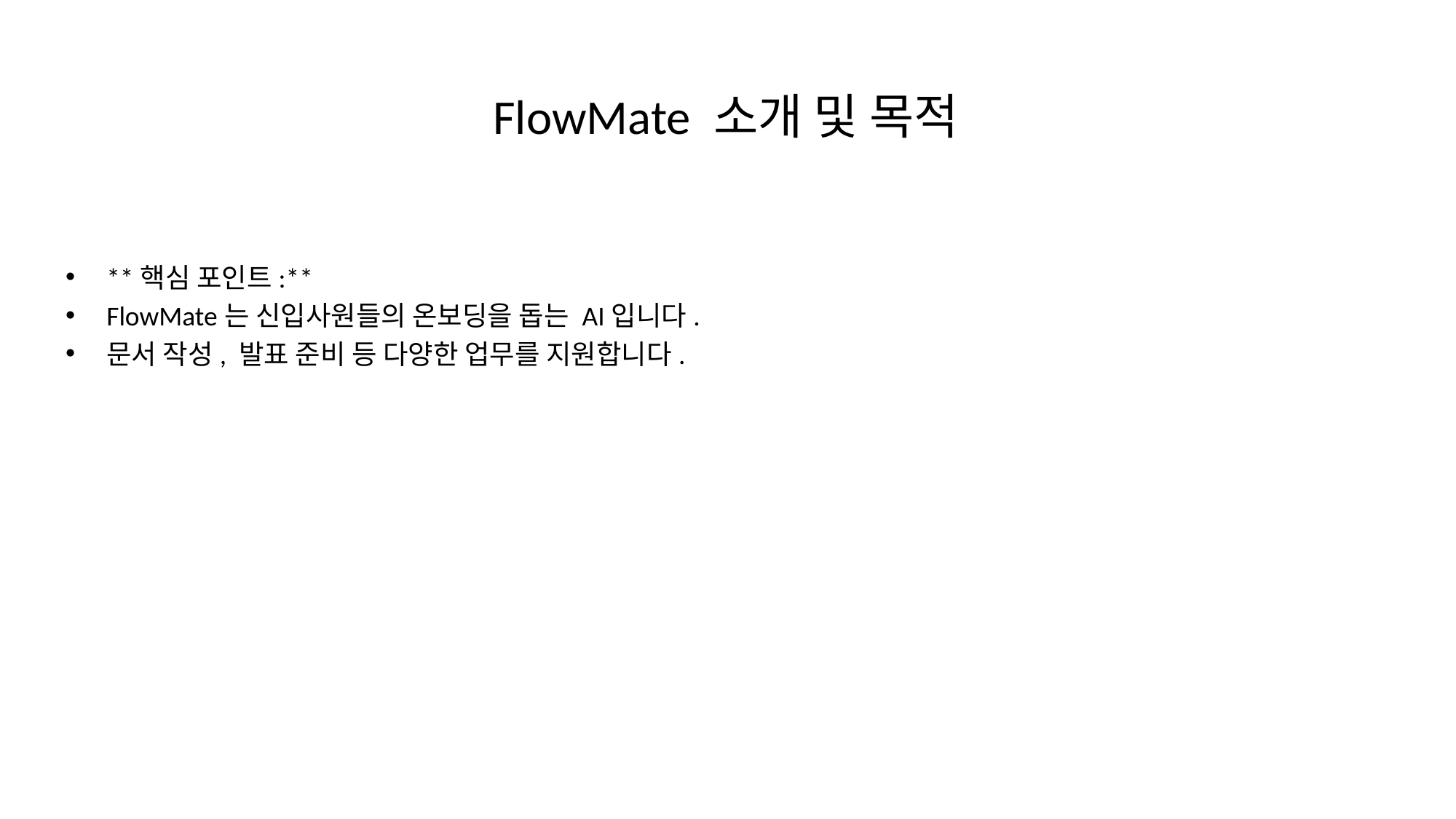

# FlowMate 소개 및 목적

**핵심 포인트:**
FlowMate는 신입사원들의 온보딩을 돕는 AI입니다.
문서 작성, 발표 준비 등 다양한 업무를 지원합니다.